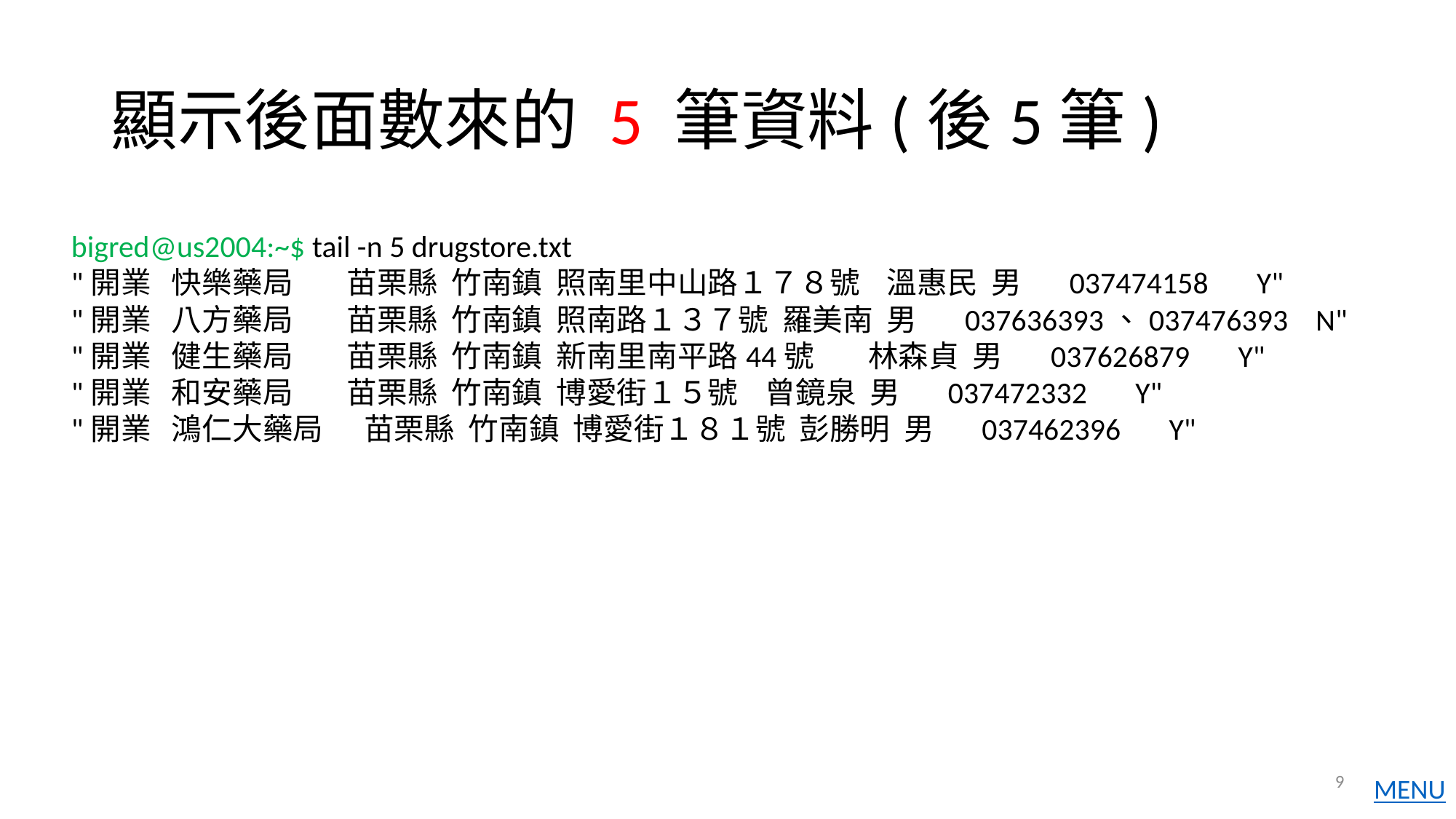

# 顯示後面數來的 5 筆資料(後5筆)
bigred@us2004:~$ tail -n 5 drugstore.txt
"開業   快樂藥局        苗栗縣  竹南鎮  照南里中山路１７８號    溫惠民  男      037474158       Y"
"開業   八方藥局        苗栗縣  竹南鎮  照南路１３７號  羅美南  男      037636393、037476393    N"
"開業   健生藥局        苗栗縣  竹南鎮  新南里南平路44號        林森貞  男      037626879       Y"
"開業   和安藥局        苗栗縣  竹南鎮  博愛街１５號    曾鏡泉  男      037472332       Y"
"開業   鴻仁大藥局      苗栗縣  竹南鎮  博愛街１８１號  彭勝明  男      037462396       Y"
9